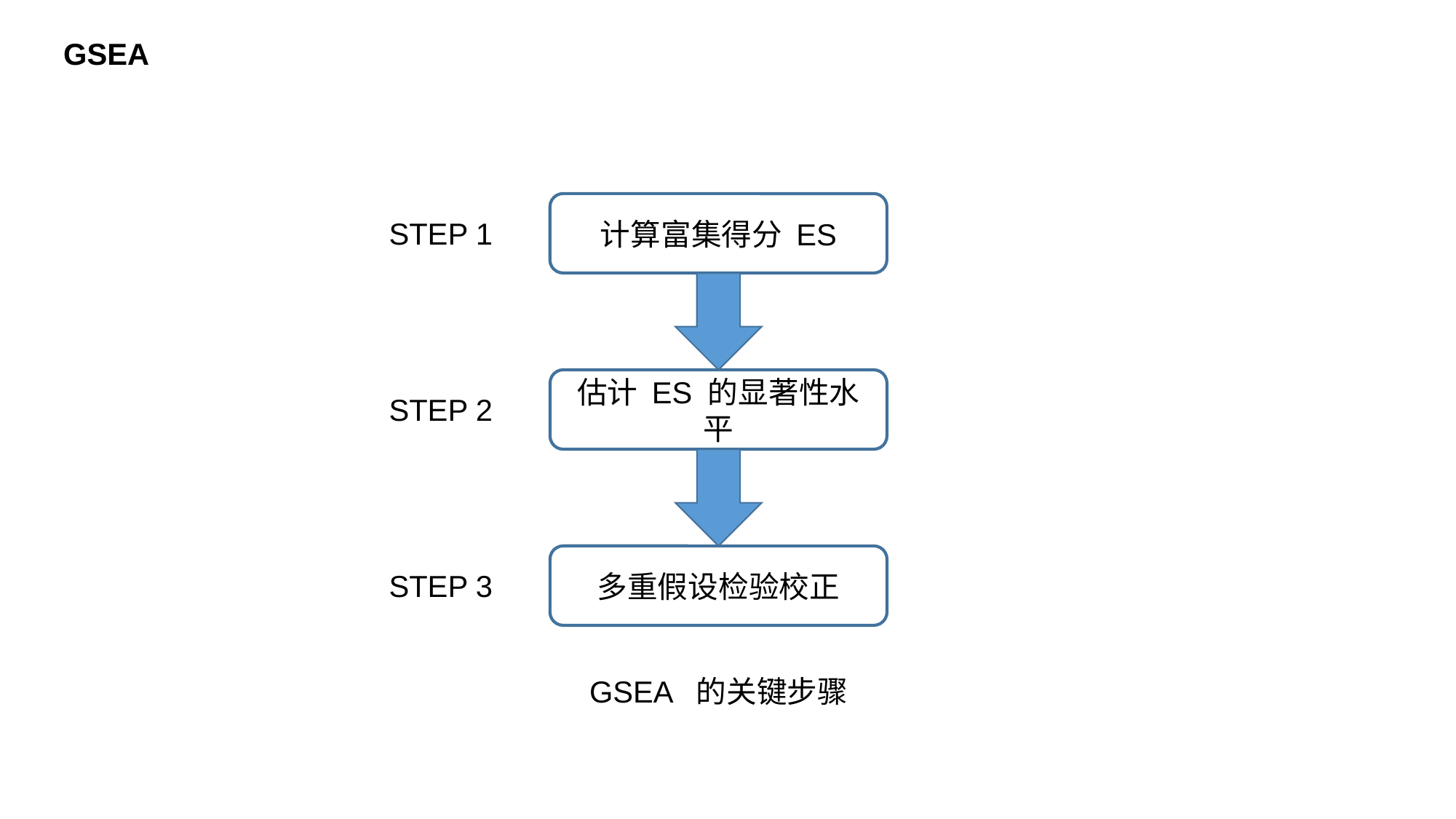

GSEA
计算富集得分 ES
STEP 1

估计 ES 的显著性水平
STEP 2

多重假设检验校正
STEP 3
GSEA  的关键步骤